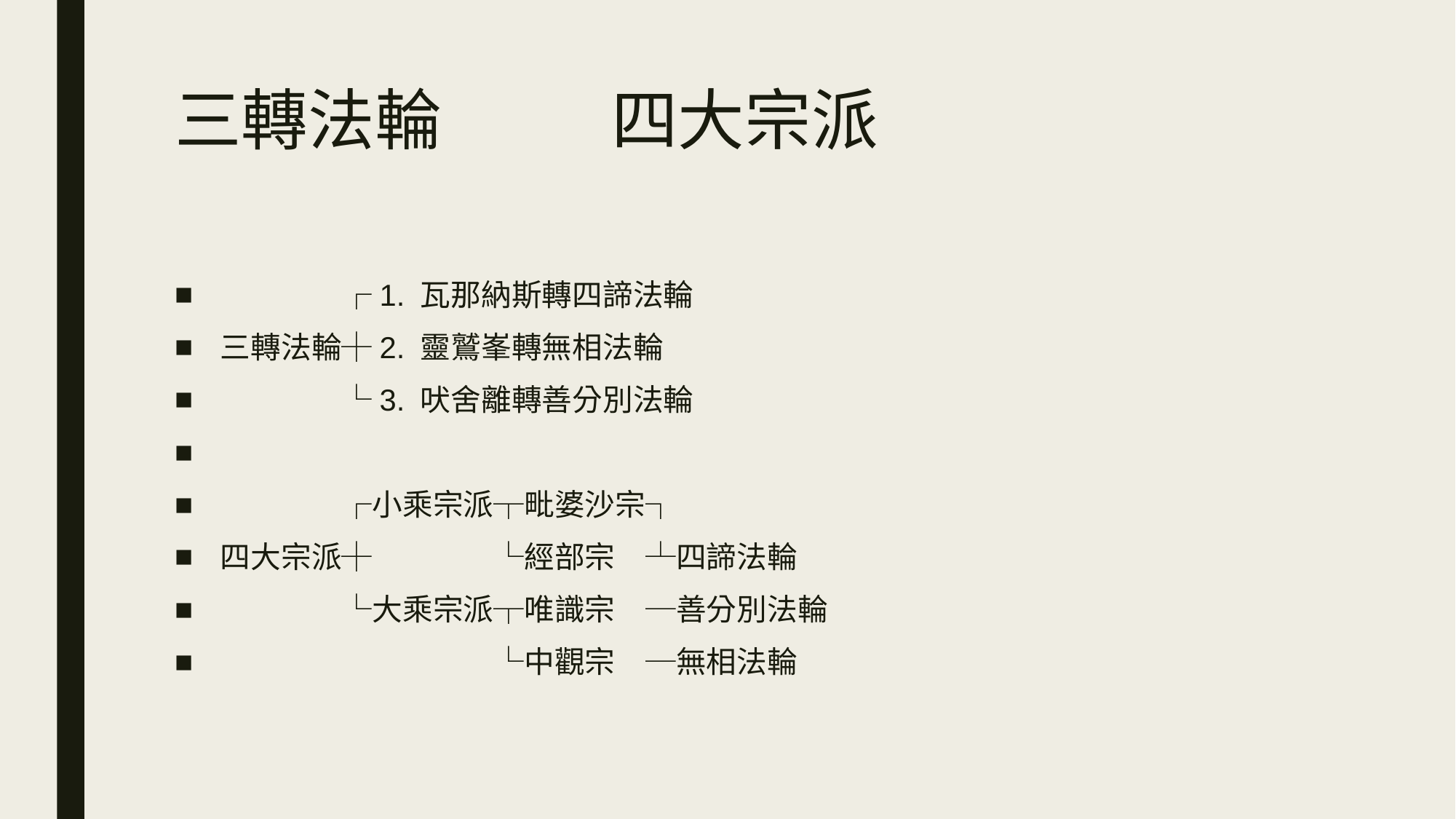

# 三轉法輪		四大宗派
　　　　┌1. 瓦那納斯轉四諦法輪
三轉法輪┼2. 靈鷲峯轉無相法輪
　　　　└3. 吠舍離轉善分別法輪

　　　　┌小乘宗派┬毗婆沙宗┐
四大宗派┼　　　　└經部宗　┴四諦法輪
　　　　└大乘宗派┬唯識宗　─善分別法輪
　　　　　　　　　└中觀宗　─無相法輪